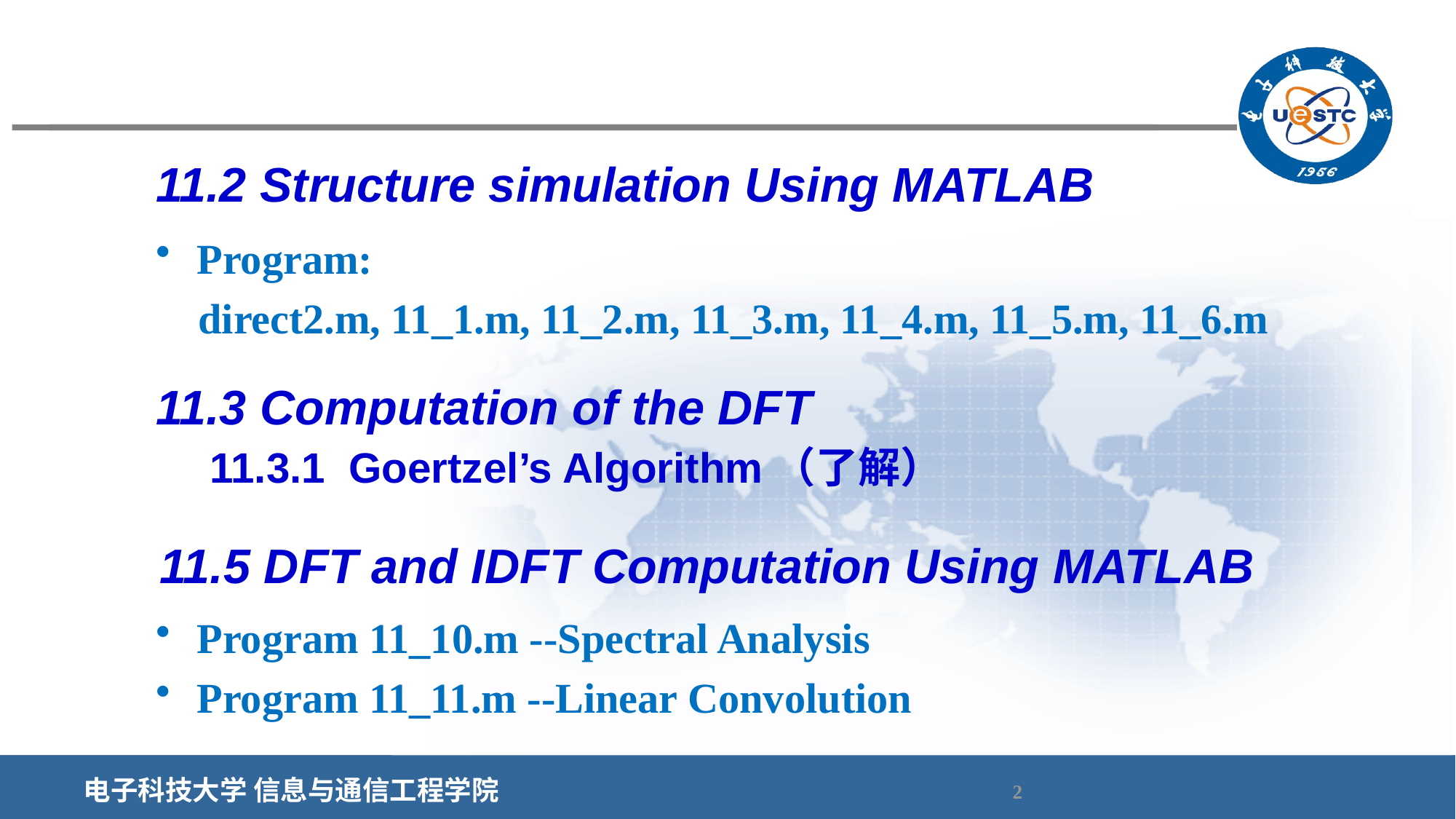

# 11.2 Structure simulation Using MATLAB
Program:
    direct2.m, 11_1.m, 11_2.m, 11_3.m, 11_4.m, 11_5.m, 11_6.m
11.3 Computation of the DFT
    11.3.1  Goertzel’s Algorithm（了解）
11.5 DFT and IDFT Computation Using MATLAB
Program 11_10.m --Spectral Analysis
Program 11_11.m --Linear Convolution